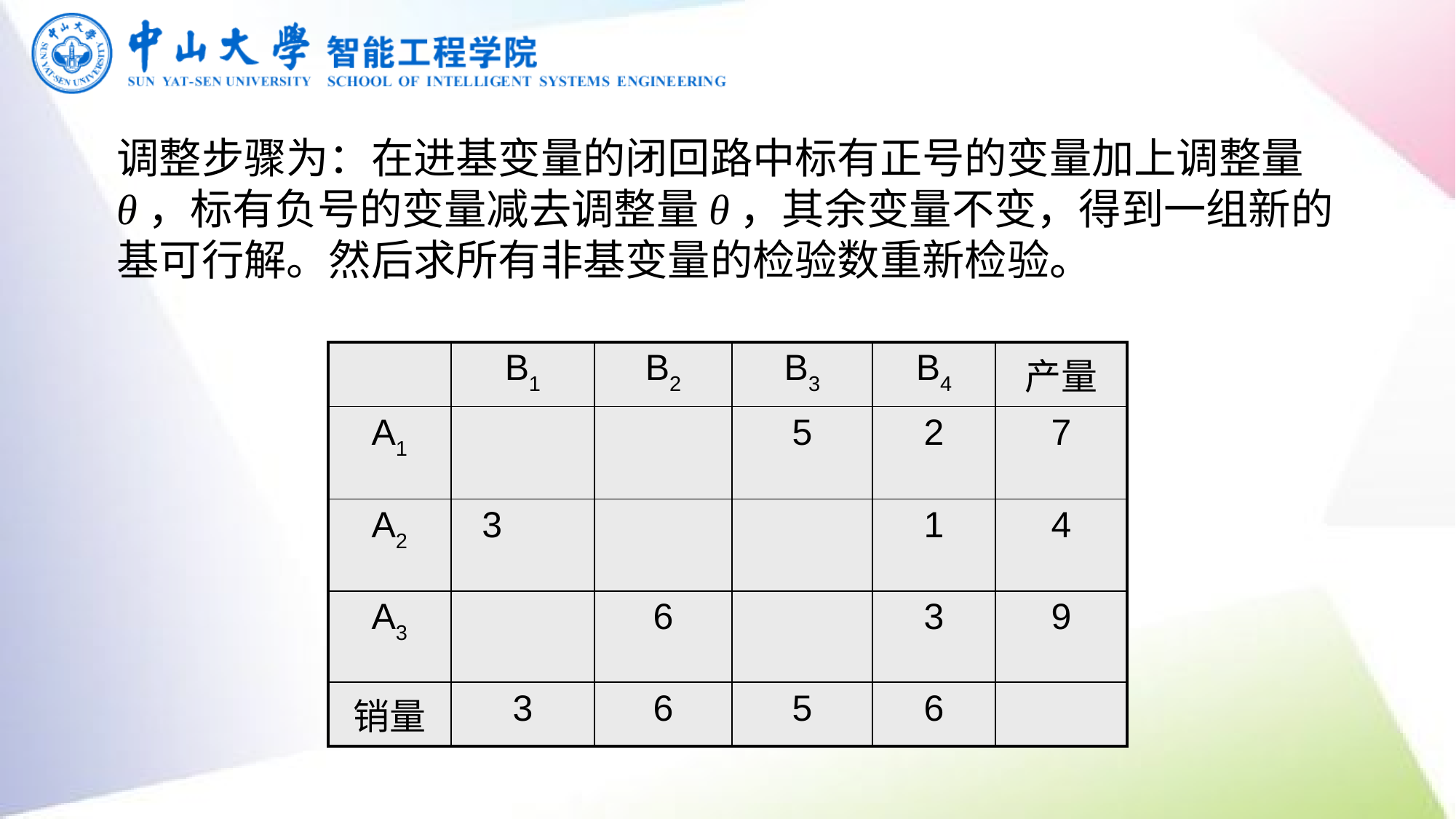

调整步骤为：在进基变量的闭回路中标有正号的变量加上调整量θ，标有负号的变量减去调整量θ，其余变量不变，得到一组新的基可行解。然后求所有非基变量的检验数重新检验。
|  | B1 | B2 | B3 | B4 | 产量 |
| --- | --- | --- | --- | --- | --- |
| A1 |  |  | 5 | 2 | 7 |
| A2 | 3 |  |  | 1 | 4 |
| A3 |  | 6 |  | 3 | 9 |
| 销量 | 3 | 6 | 5 | 6 |  |